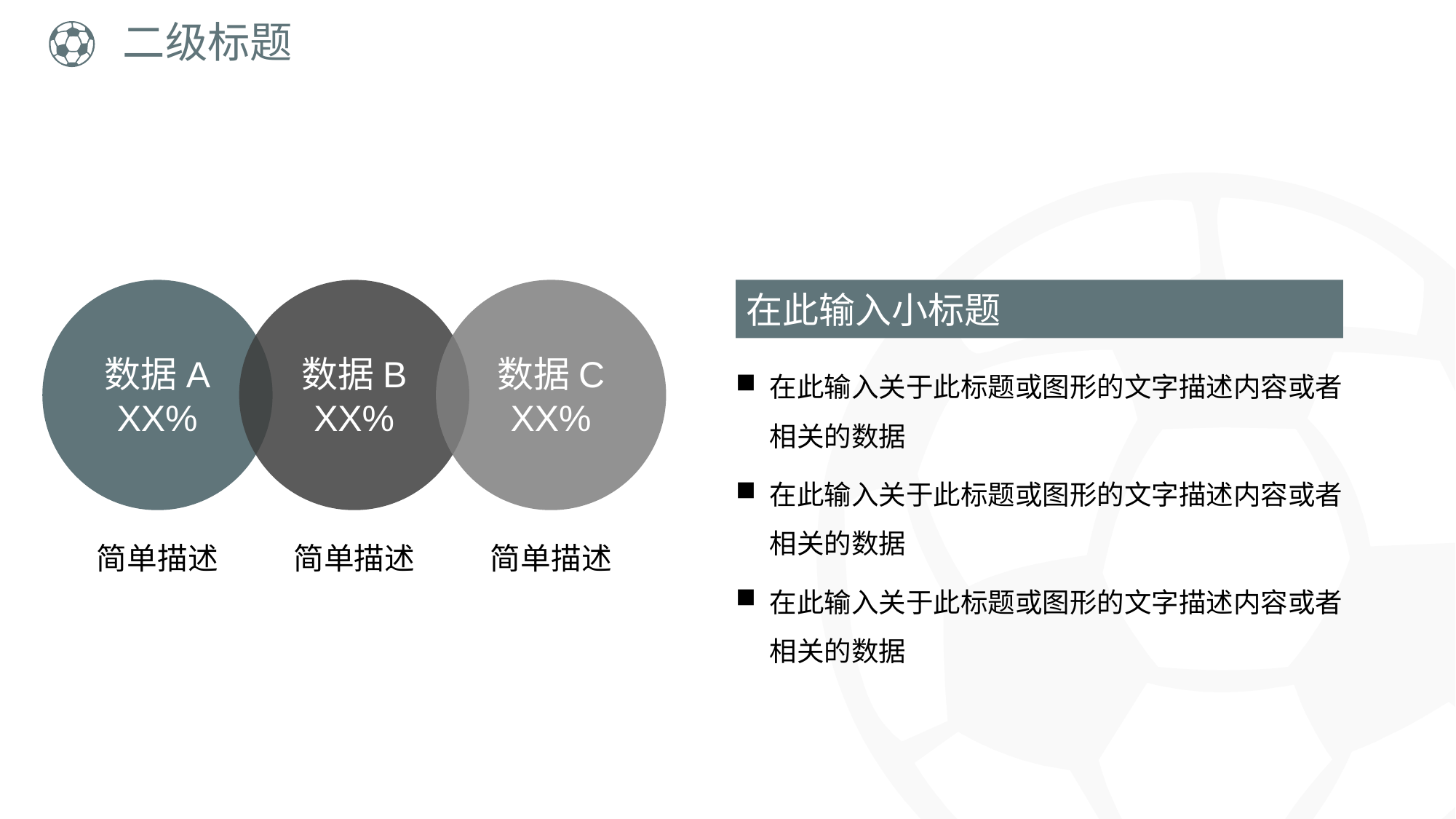

# 二级标题
数据A
XX%
数据B
XX%
数据C
XX%
在此输入小标题
在此输入关于此标题或图形的文字描述内容或者相关的数据
在此输入关于此标题或图形的文字描述内容或者相关的数据
在此输入关于此标题或图形的文字描述内容或者相关的数据
简单描述
简单描述
简单描述